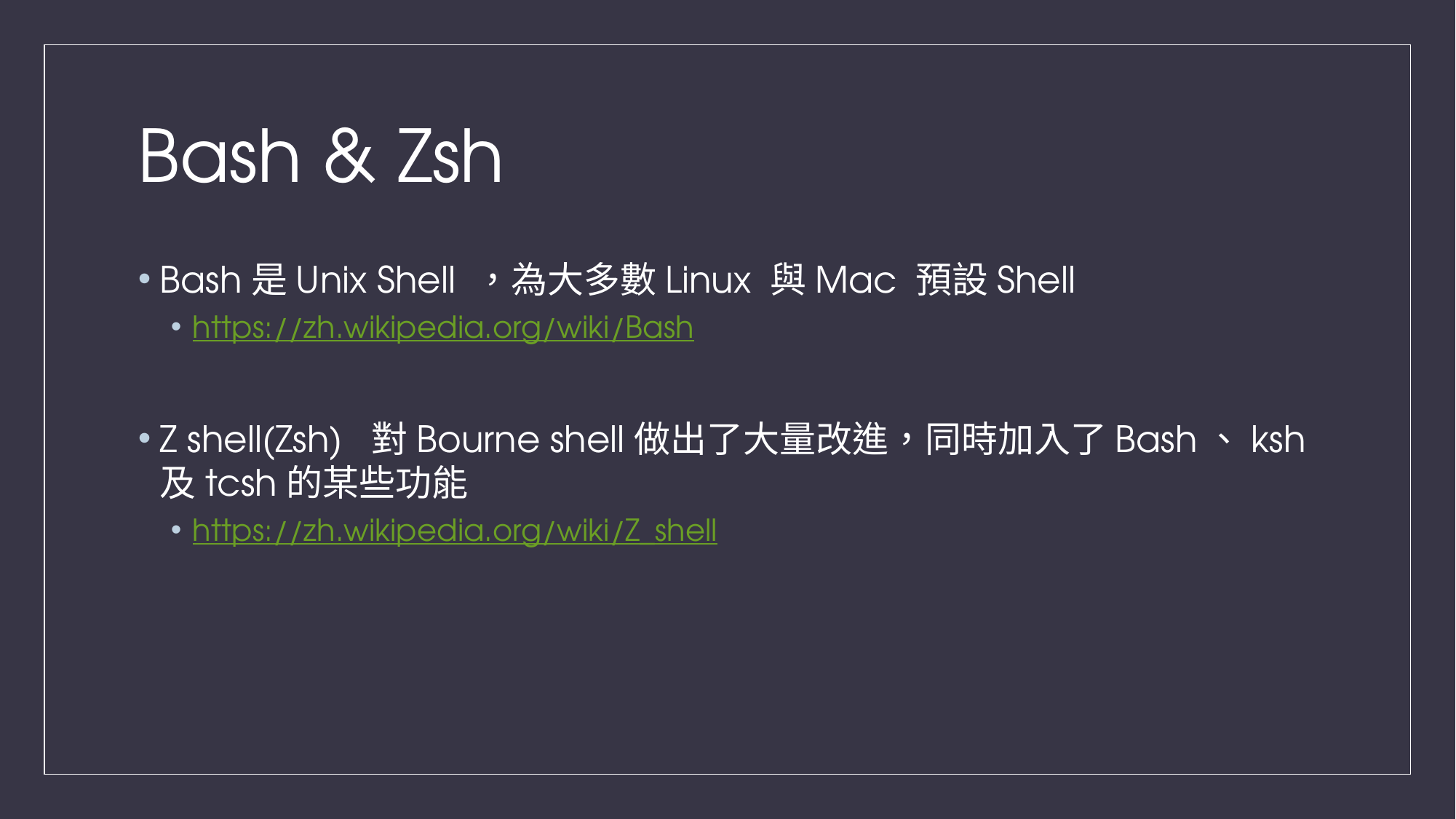

# Bash & Zsh
Bash是Unix Shell ，為大多數Linux 與Mac 預設Shell
https://zh.wikipedia.org/wiki/Bash

Z shell(Zsh)  對Bourne shell做出了大量改進，同時加入了Bash、ksh及tcsh的某些功能
https://zh.wikipedia.org/wiki/Z_shell